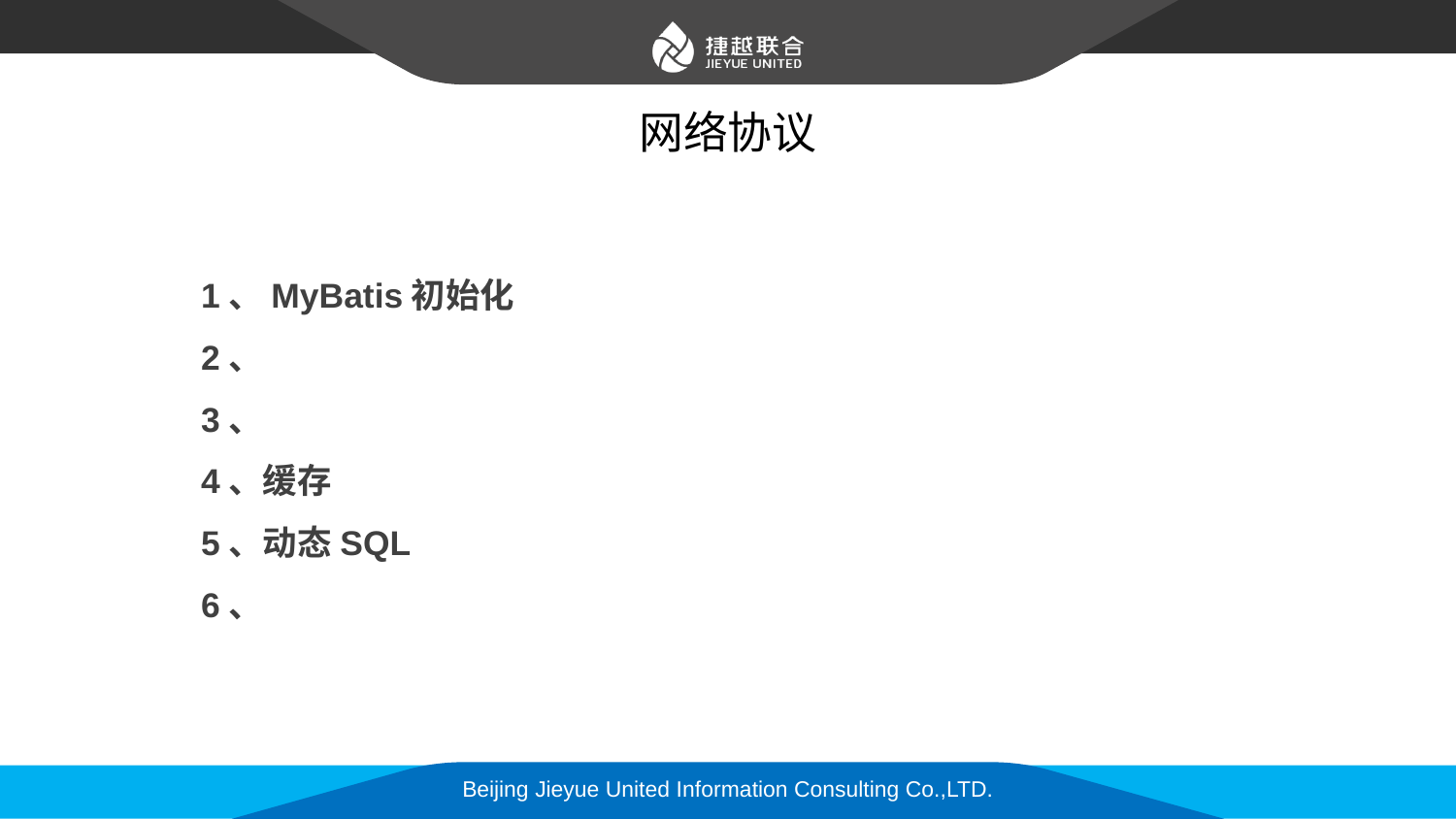

# 网络协议
1、MyBatis初始化
2、
3、
4、缓存
5、动态SQL
6、